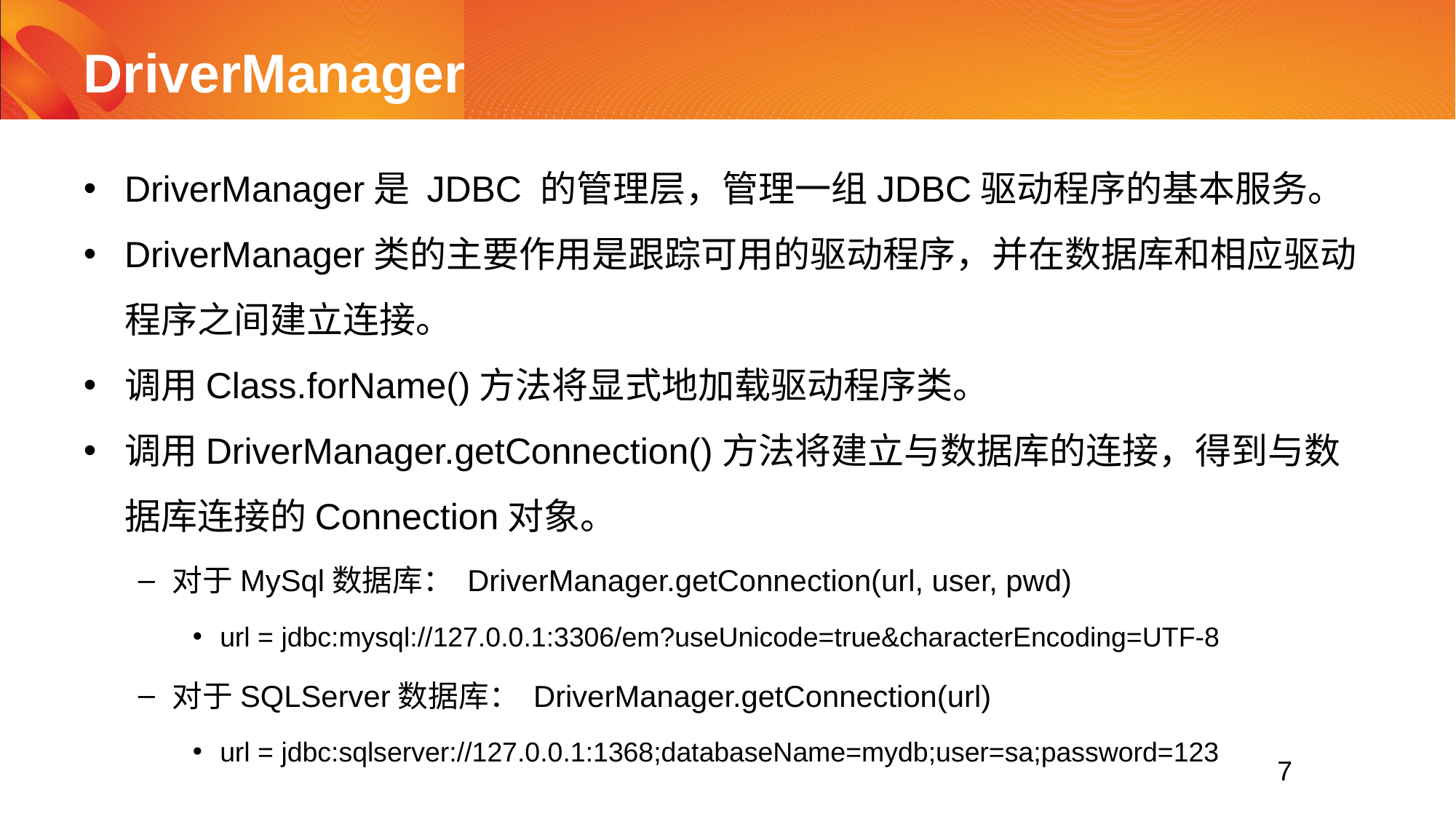

# DriverManager
DriverManager是 JDBC 的管理层，管理一组JDBC驱动程序的基本服务。
DriverManager类的主要作用是跟踪可用的驱动程序，并在数据库和相应驱动程序之间建立连接。
调用Class.forName()方法将显式地加载驱动程序类。
调用DriverManager.getConnection()方法将建立与数据库的连接，得到与数据库连接的Connection对象。
对于MySql数据库： DriverManager.getConnection(url, user, pwd)
url = jdbc:mysql://127.0.0.1:3306/em?useUnicode=true&characterEncoding=UTF-8
对于SQLServer数据库： DriverManager.getConnection(url)
url = jdbc:sqlserver://127.0.0.1:1368;databaseName=mydb;user=sa;password=123